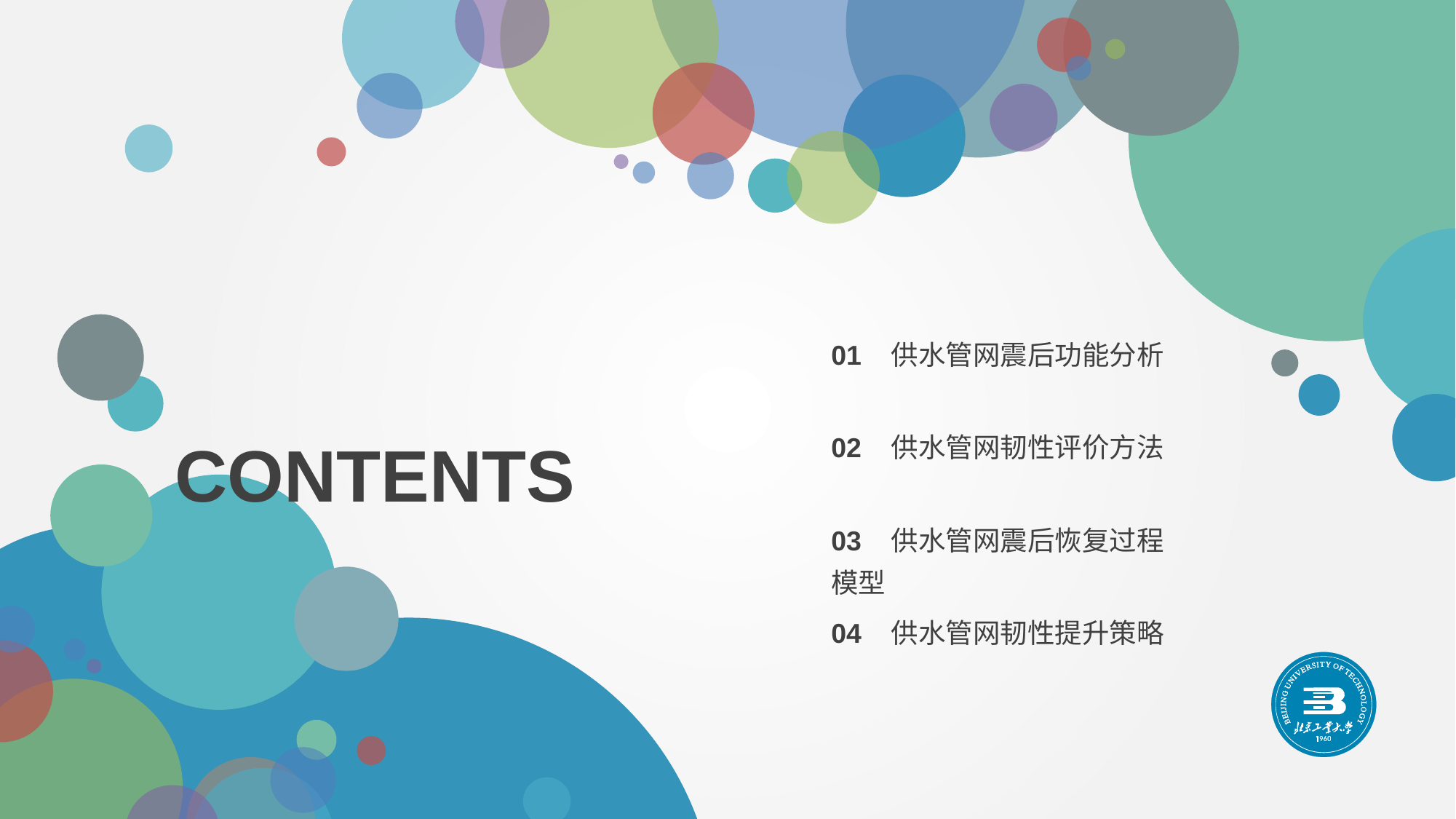

01   供水管网震后功能分析
02   供水管网韧性评价方法
CONTENTS
03   供水管网震后恢复过程模型
04   供水管网韧性提升策略